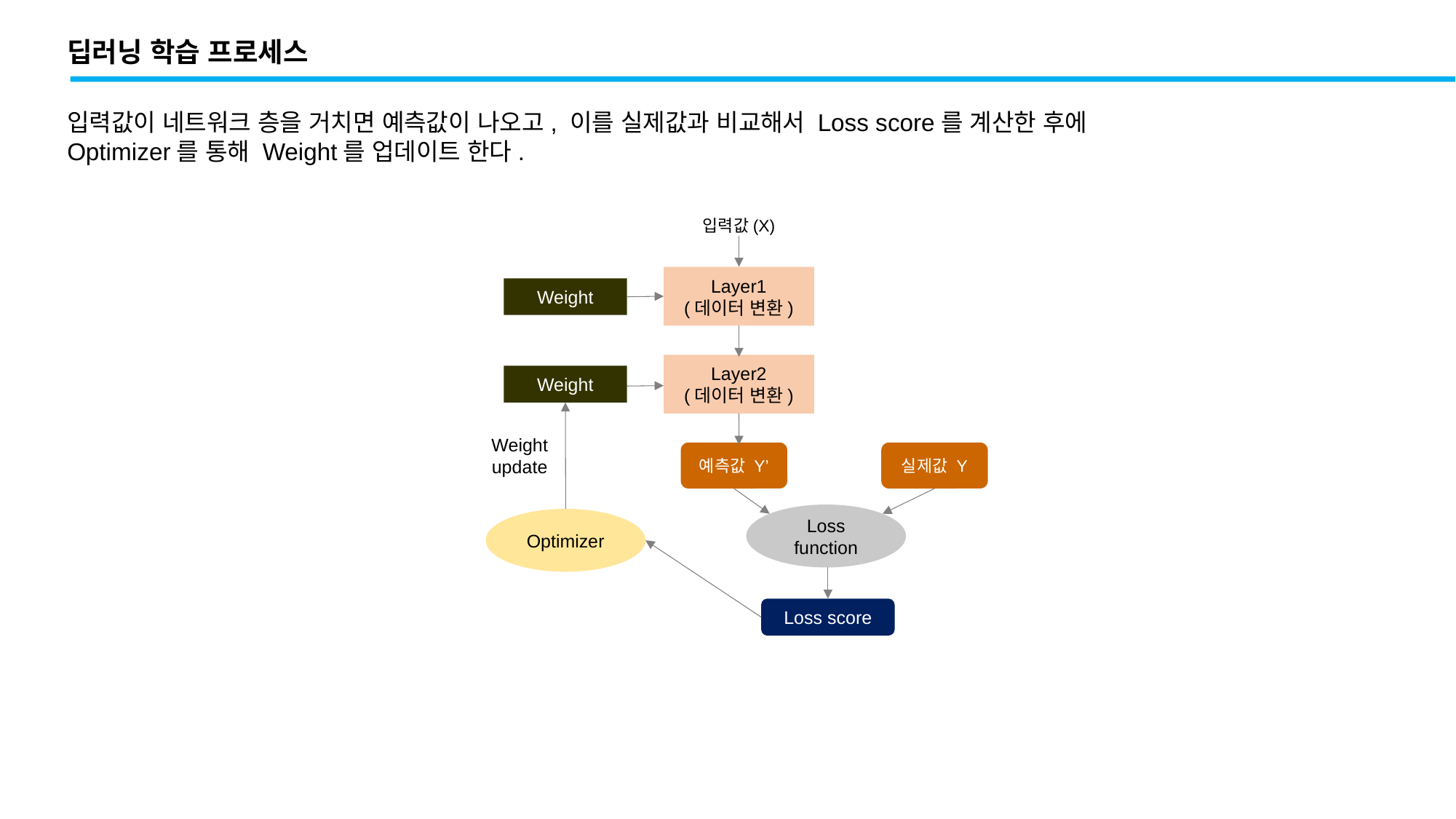

딥러닝 학습 프로세스

입력값이 네트워크 층을 거치면 예측값이 나오고, 이를 실제값과 비교해서 Loss score를 계산한 후에
Optimizer를 통해 Weight를 업데이트 한다.
입력값(X)
Layer1
(데이터 변환)
Weight
Layer2
(데이터 변환)
Weight
Weight
update
예측값 Y’
실제값 Y
Loss function
Optimizer
Loss score